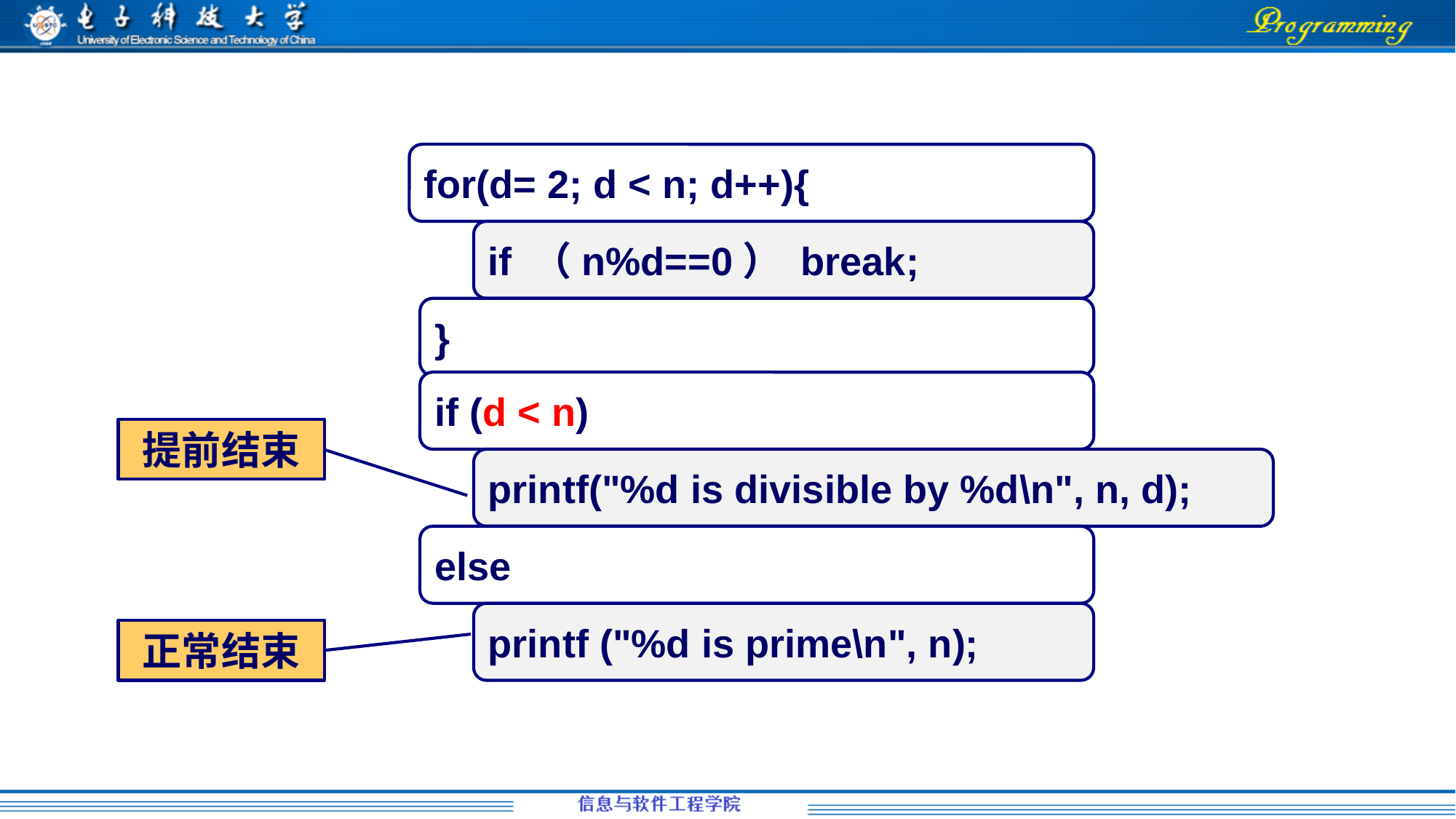

for(d= 2; d < n; d++){
if （n%d==0） break;
}
if (d < n)
提前结束
printf("%d is divisible by %d\n", n, d);
else
printf ("%d is prime\n", n);
正常结束